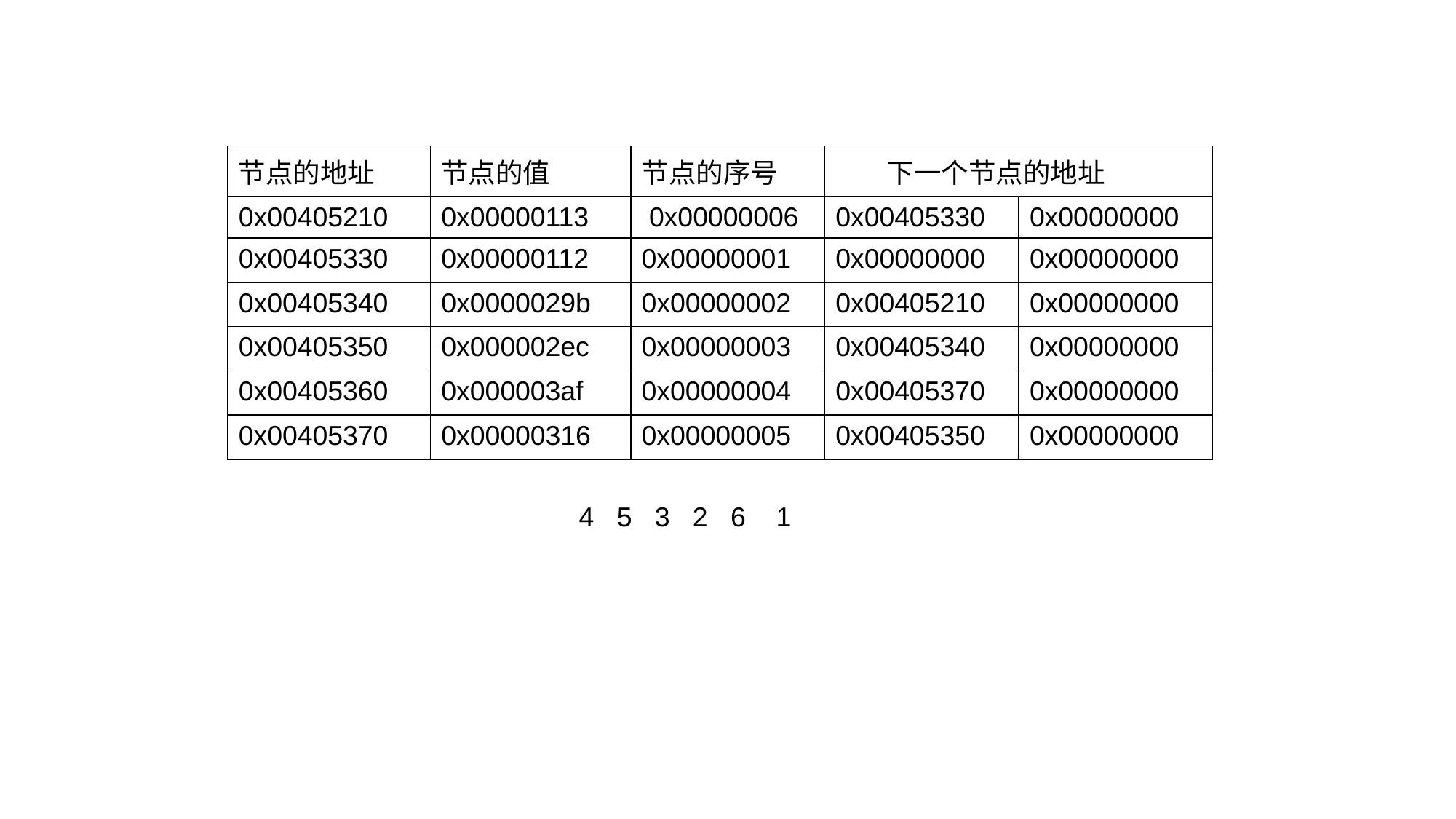

| 节点的地址 | 节点的值 | 节点的序号 | 下一个节点的地址 |  |
| --- | --- | --- | --- | --- |
| 0x00405210 | 0x00000113 | 0x00000006 | 0x00405330 | 0x00000000 |
| 0x00405330 | 0x00000112 | 0x00000001 | 0x00000000 | 0x00000000 |
| 0x00405340 | 0x0000029b | 0x00000002 | 0x00405210 | 0x00000000 |
| 0x00405350 | 0x000002ec | 0x00000003 | 0x00405340 | 0x00000000 |
| 0x00405360 | 0x000003af | 0x00000004 | 0x00405370 | 0x00000000 |
| 0x00405370 | 0x00000316 | 0x00000005 | 0x00405350 | 0x00000000 |
4   5   3   2   6    1